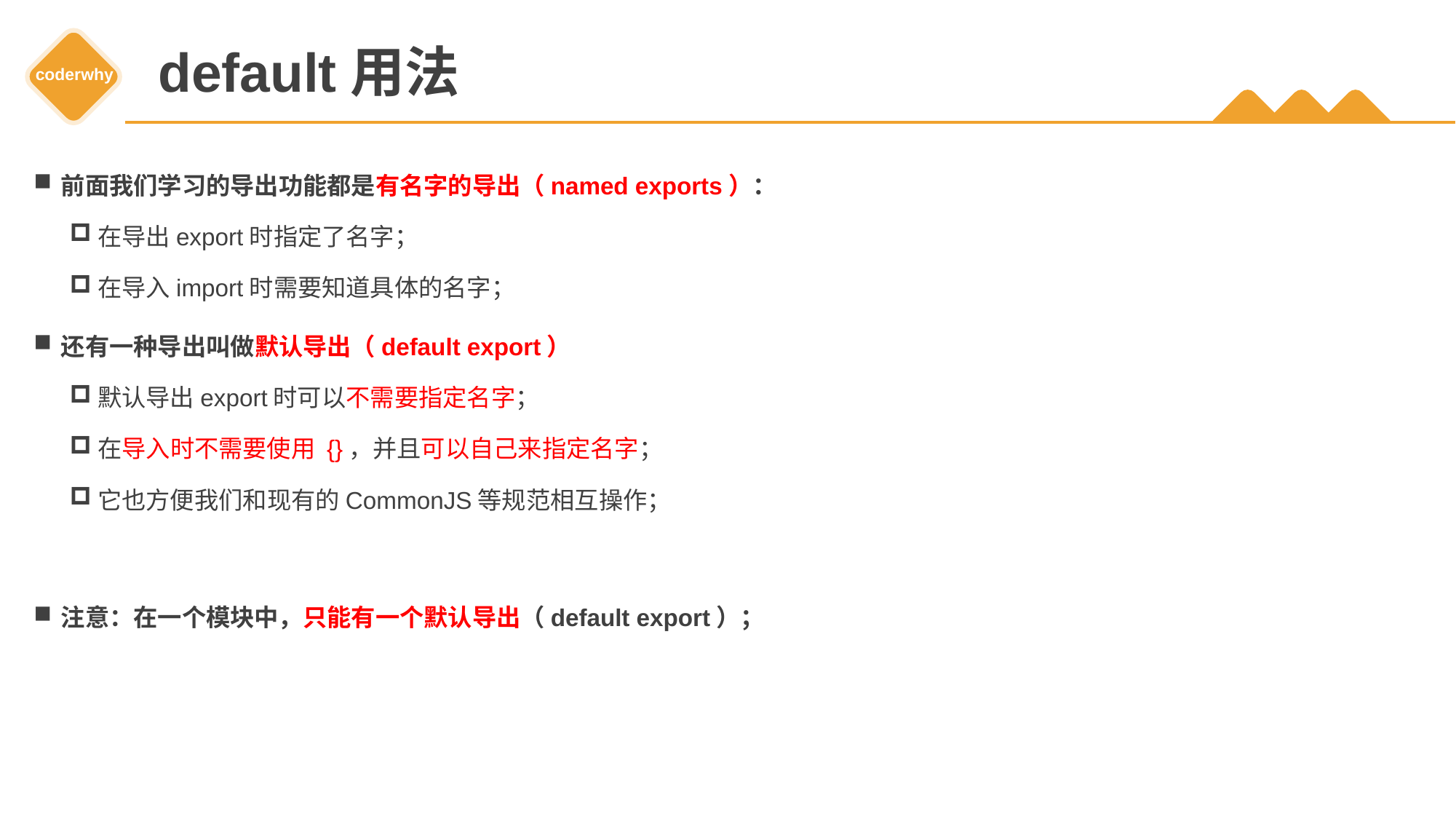

# default用法
前面我们学习的导出功能都是有名字的导出（named exports）：
在导出export时指定了名字；
在导入import时需要知道具体的名字；
还有一种导出叫做默认导出（default export）
默认导出export时可以不需要指定名字；
在导入时不需要使用 {}，并且可以自己来指定名字；
它也方便我们和现有的CommonJS等规范相互操作；

注意：在一个模块中，只能有一个默认导出（default export）；